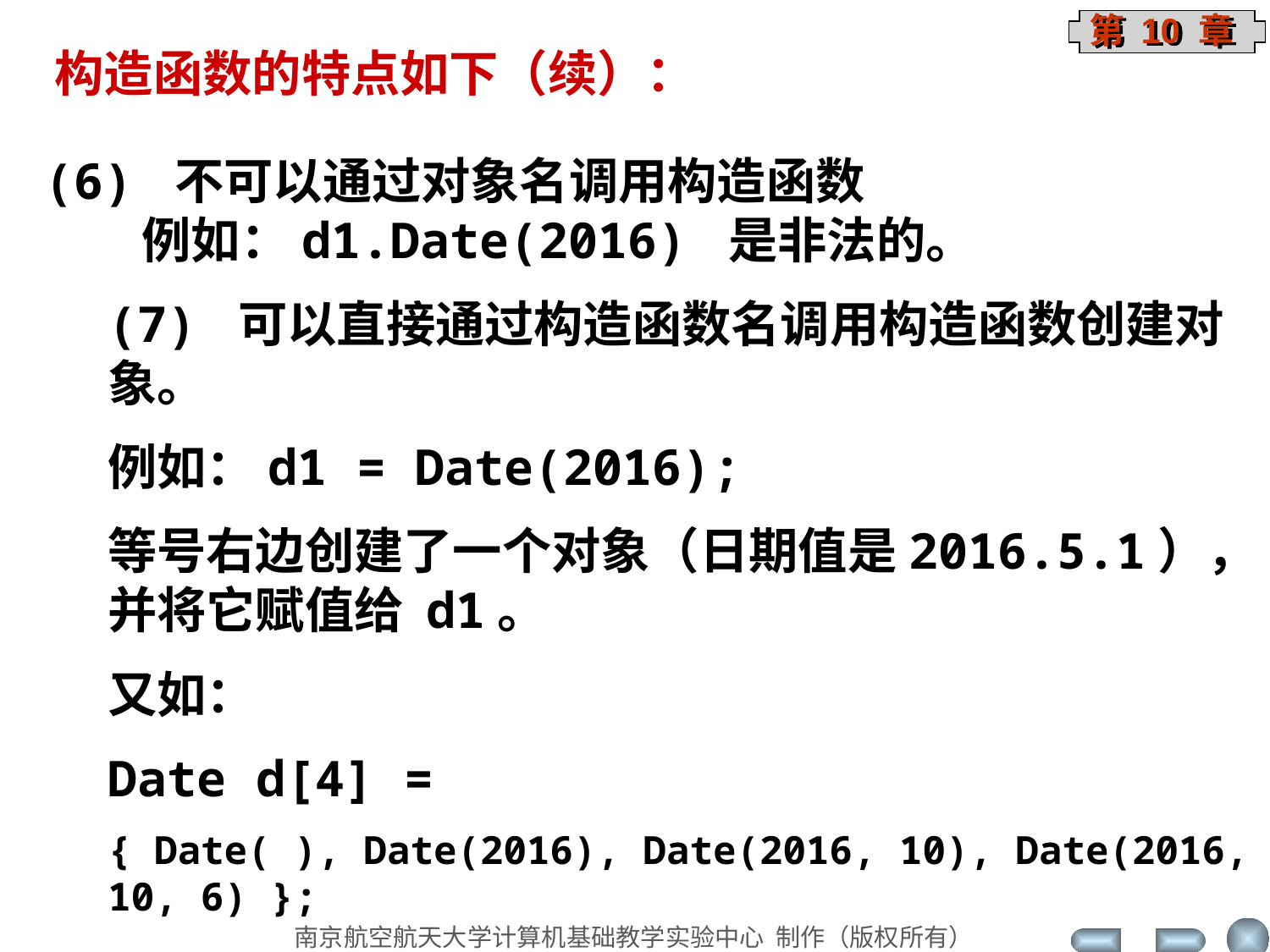

构造函数的特点如下（续）：
(6) 不可以通过对象名调用构造函数
  例如：d1.Date(2016) 是非法的。
(7) 可以直接通过构造函数名调用构造函数创建对象。
例如：d1 = Date(2016);
等号右边创建了一个对象（日期值是2016.5.1），
并将它赋值给 d1。
又如：
Date d[4] =
{ Date( ), Date(2016), Date(2016, 10), Date(2016, 10, 6) };